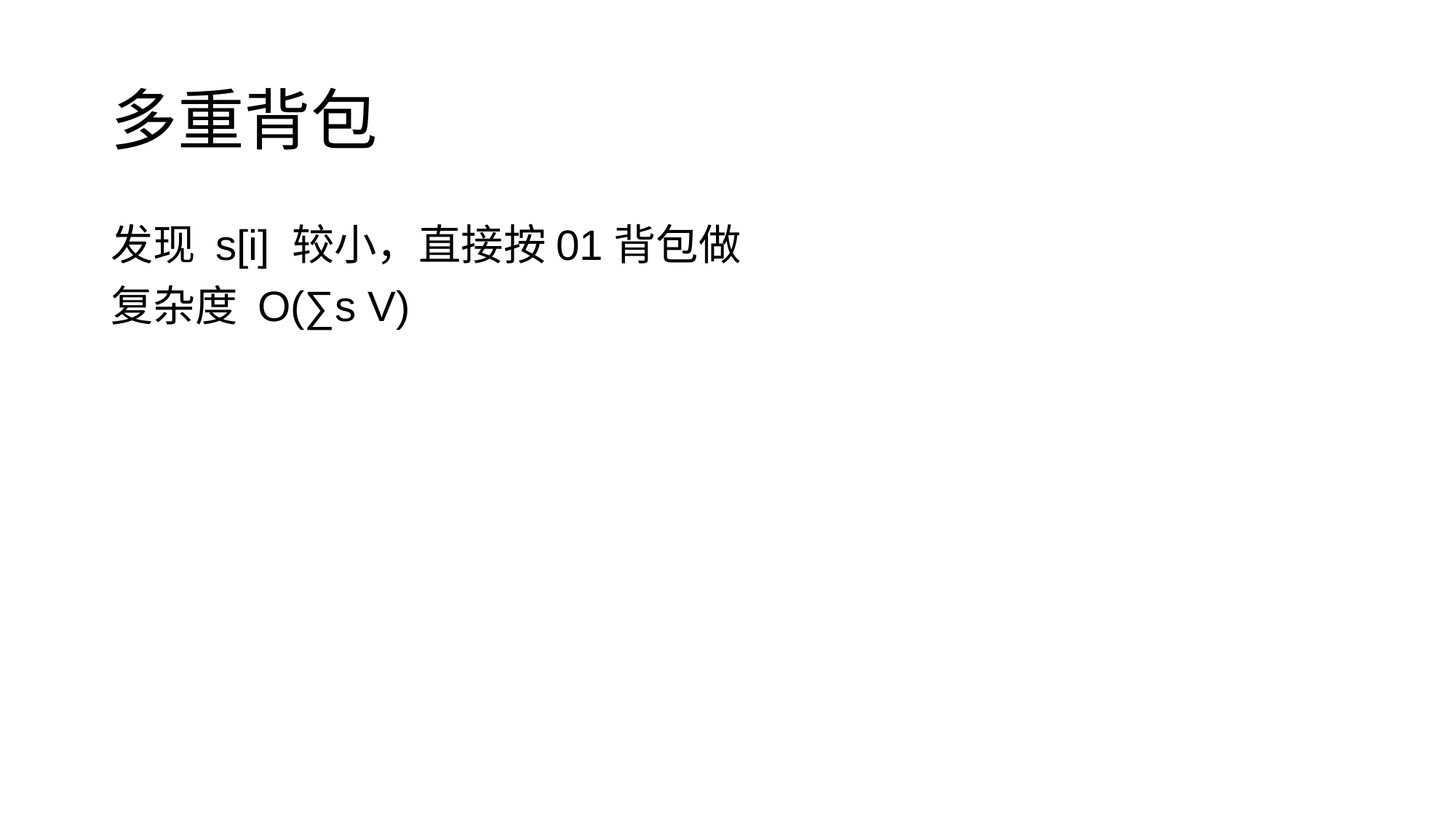

# 多重背包
发现 s[i] 较小，直接按01背包做
复杂度 O(∑s V)